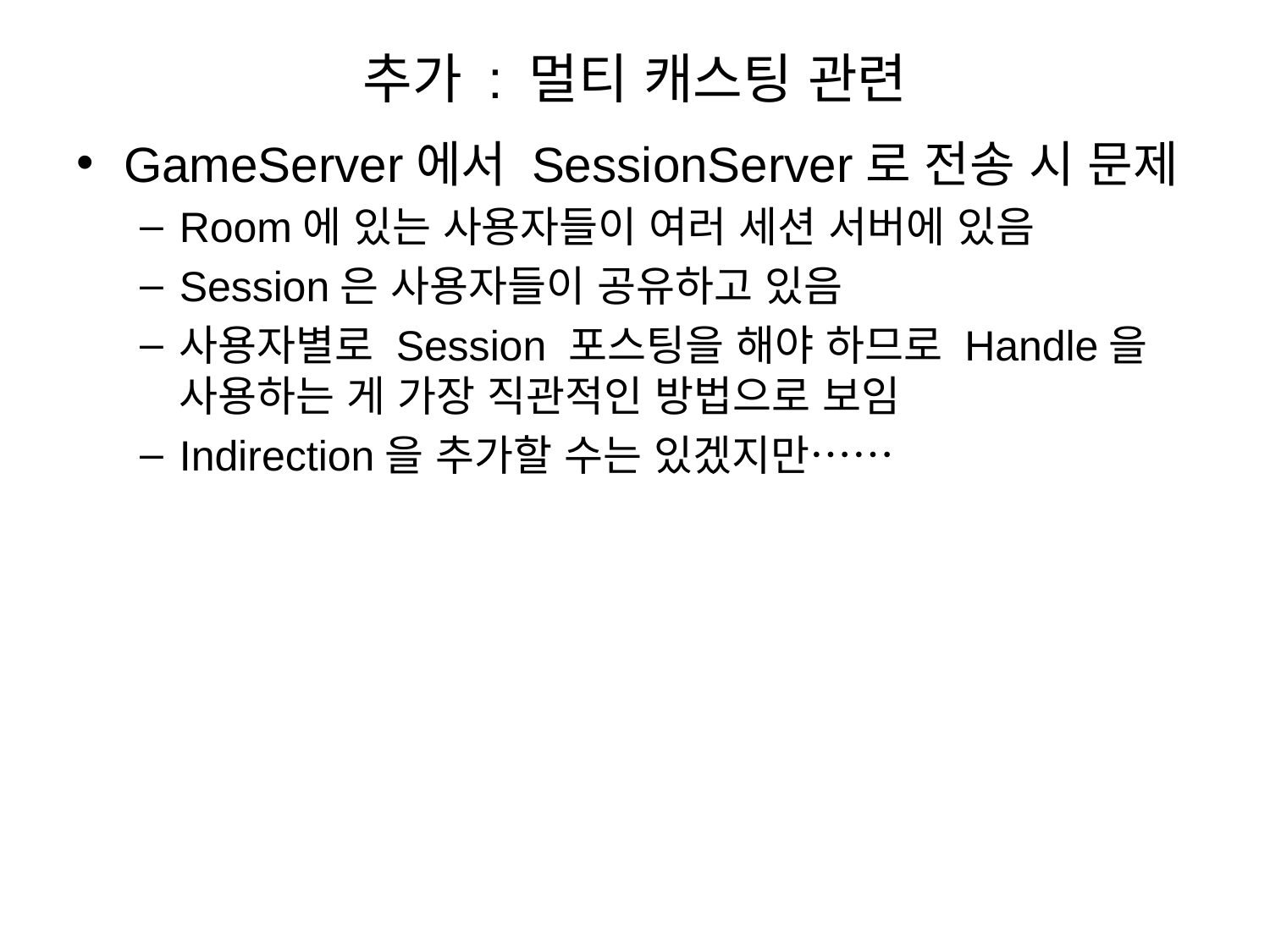

# 추가 : 멀티 캐스팅 관련
GameServer에서 SessionServer로 전송 시 문제
Room에 있는 사용자들이 여러 세션 서버에 있음
Session은 사용자들이 공유하고 있음
사용자별로 Session 포스팅을 해야 하므로 Handle을 사용하는 게 가장 직관적인 방법으로 보임
Indirection을 추가할 수는 있겠지만……